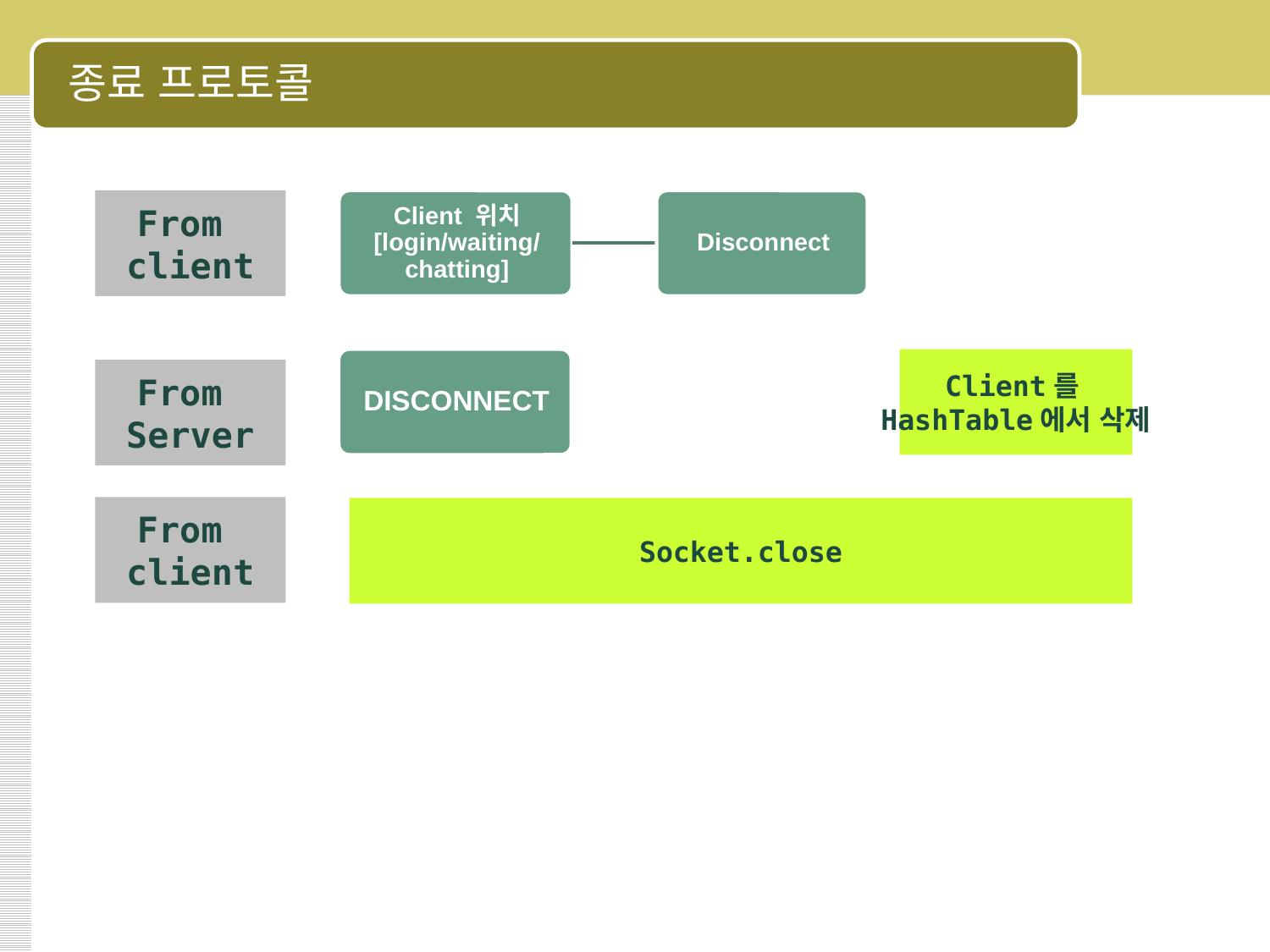

# 종료 프로토콜
From
client
Client 위치 [login/waiting/chatting]

Disconnect
DISCONNECT
Client를
HashTable에서 삭제
From
Server
From
client
Socket.close